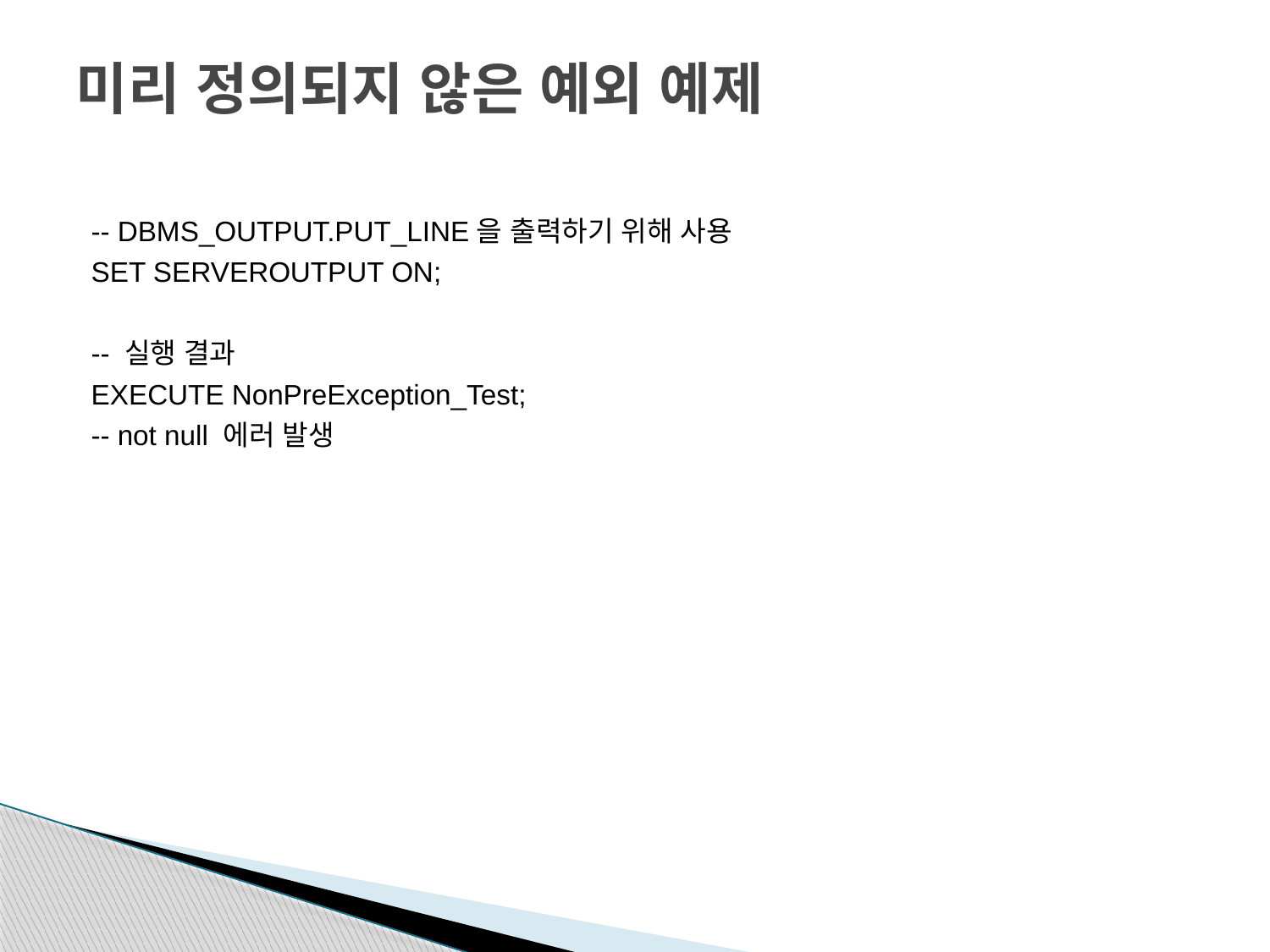

# 미리 정의되지 않은 예외 예제

-- DBMS_OUTPUT.PUT_LINE을 출력하기 위해 사용
SET SERVEROUTPUT ON;

-- 실행 결과
EXECUTE NonPreException_Test;
-- not null 에러 발생